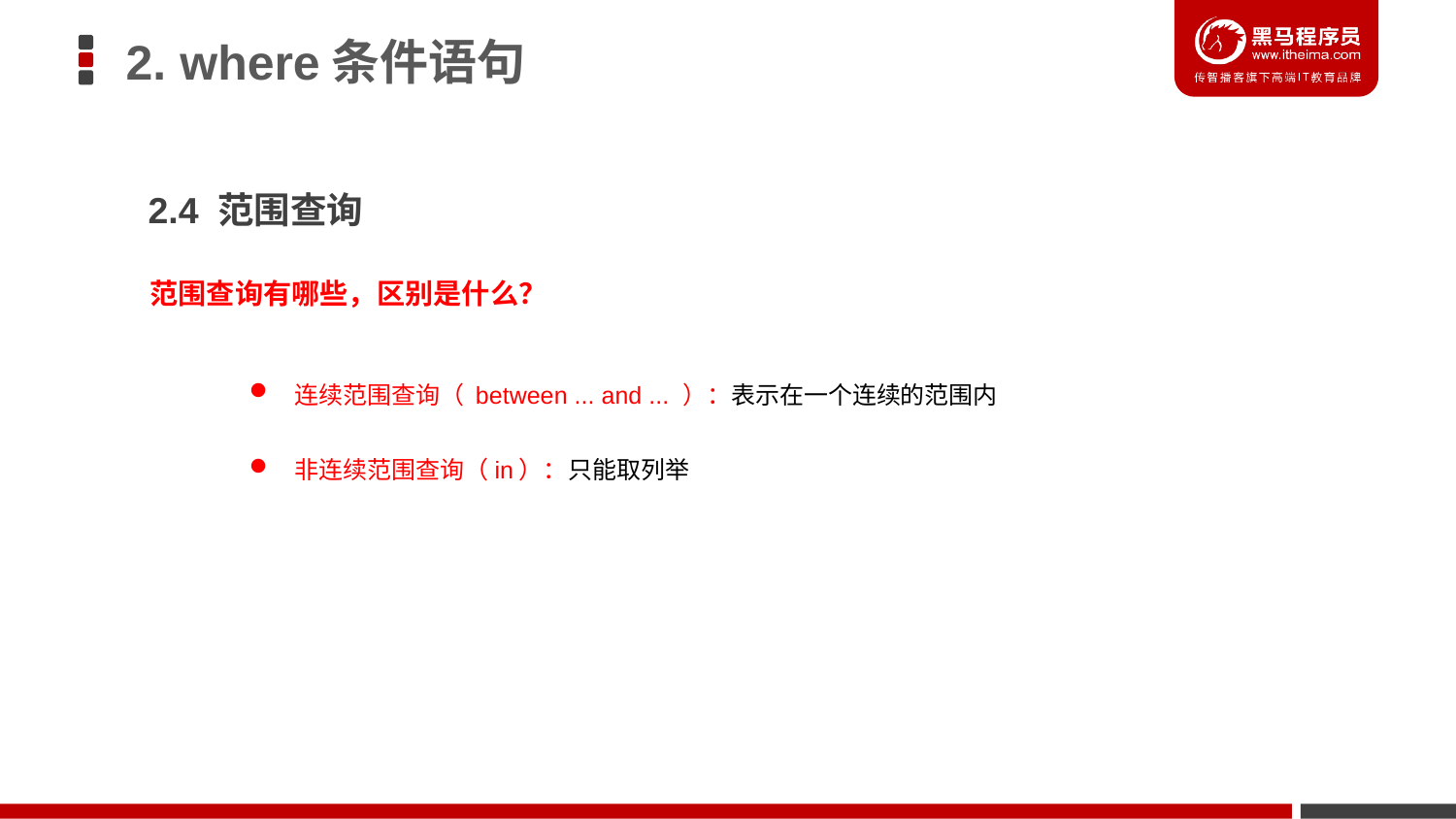

2. where条件语句
2.4 范围查询
范围查询有哪些，区别是什么？
连续范围查询（ between ... and ... ）：表示在一个连续的范围内

非连续范围查询（in）：只能取列举